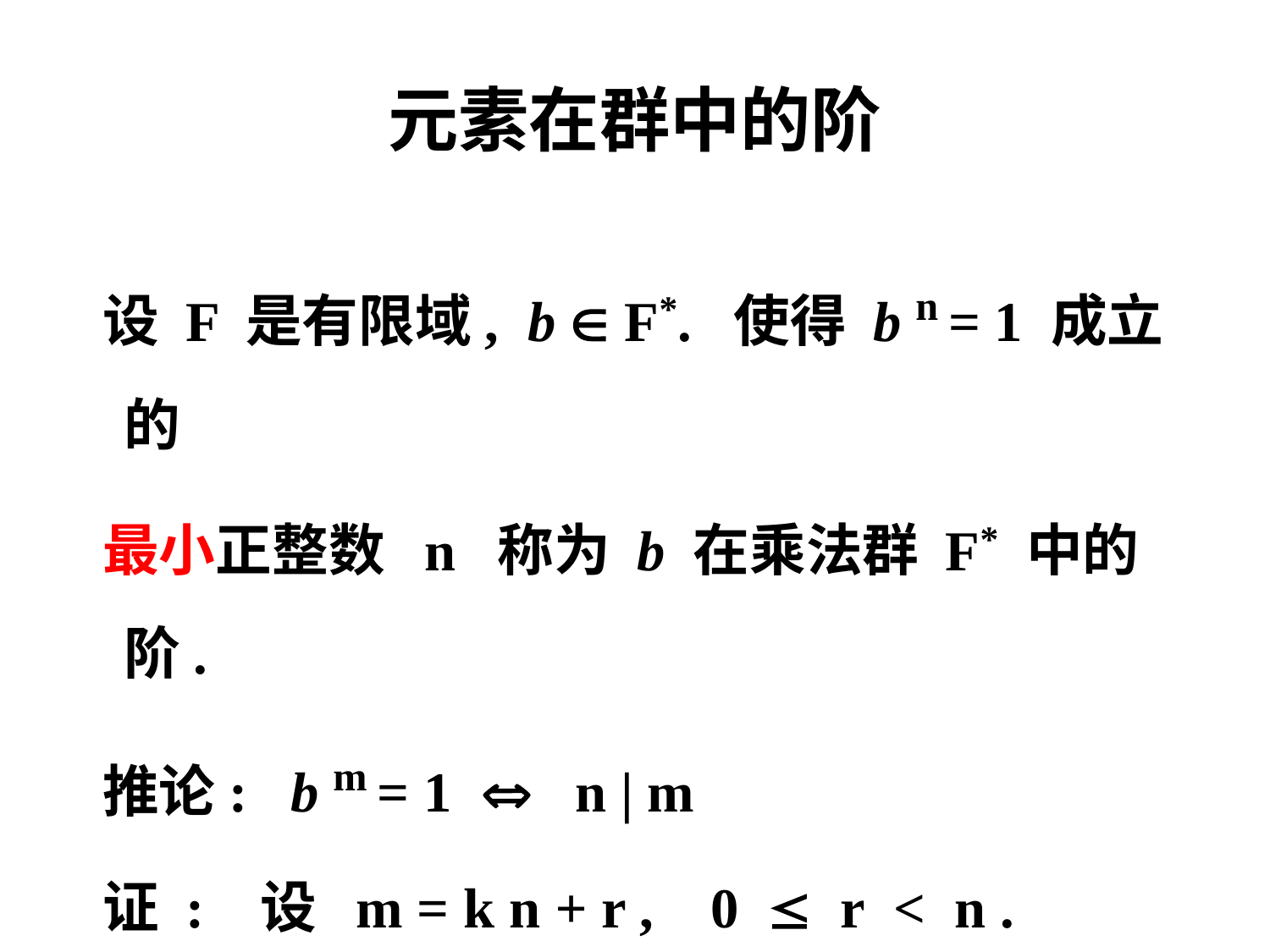

# 元素在群中的阶
 设 F 是有限域,  b ∈ F*.  使得 b n = 1 成立的
 最小正整数  n  称为 b 在乘法群 F* 中的阶.
 推论:   b m = 1  ⇔   n | m
 证 :   设  m = k n + r ,    0  ≤  r  <  n .
  则  1 = b m  =  ( bn ) k  b r  =  b r   ⇒   r = 0